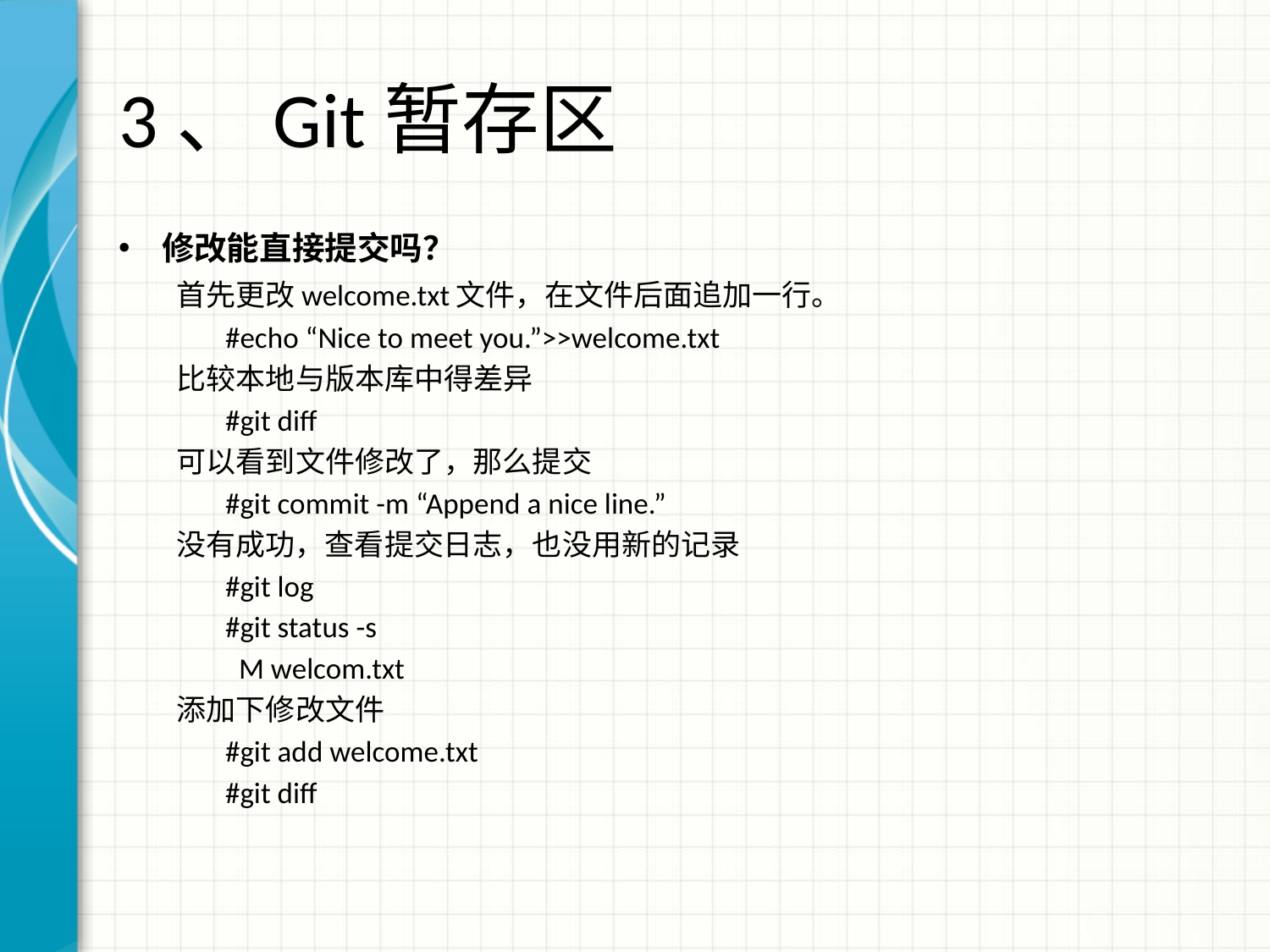

# 3、Git暂存区
修改能直接提交吗？
       首先更改welcome.txt文件，在文件后面追加一行。
	#echo “Nice to meet you.”>>welcome.txt
        比较本地与版本库中得差异
	#git diff
        可以看到文件修改了，那么提交
	#git commit -m “Append a nice line.”
        没有成功，查看提交日志，也没用新的记录
	#git log
	#git status -s
	  M welcom.txt
        添加下修改文件
	#git add welcome.txt
	#git diff